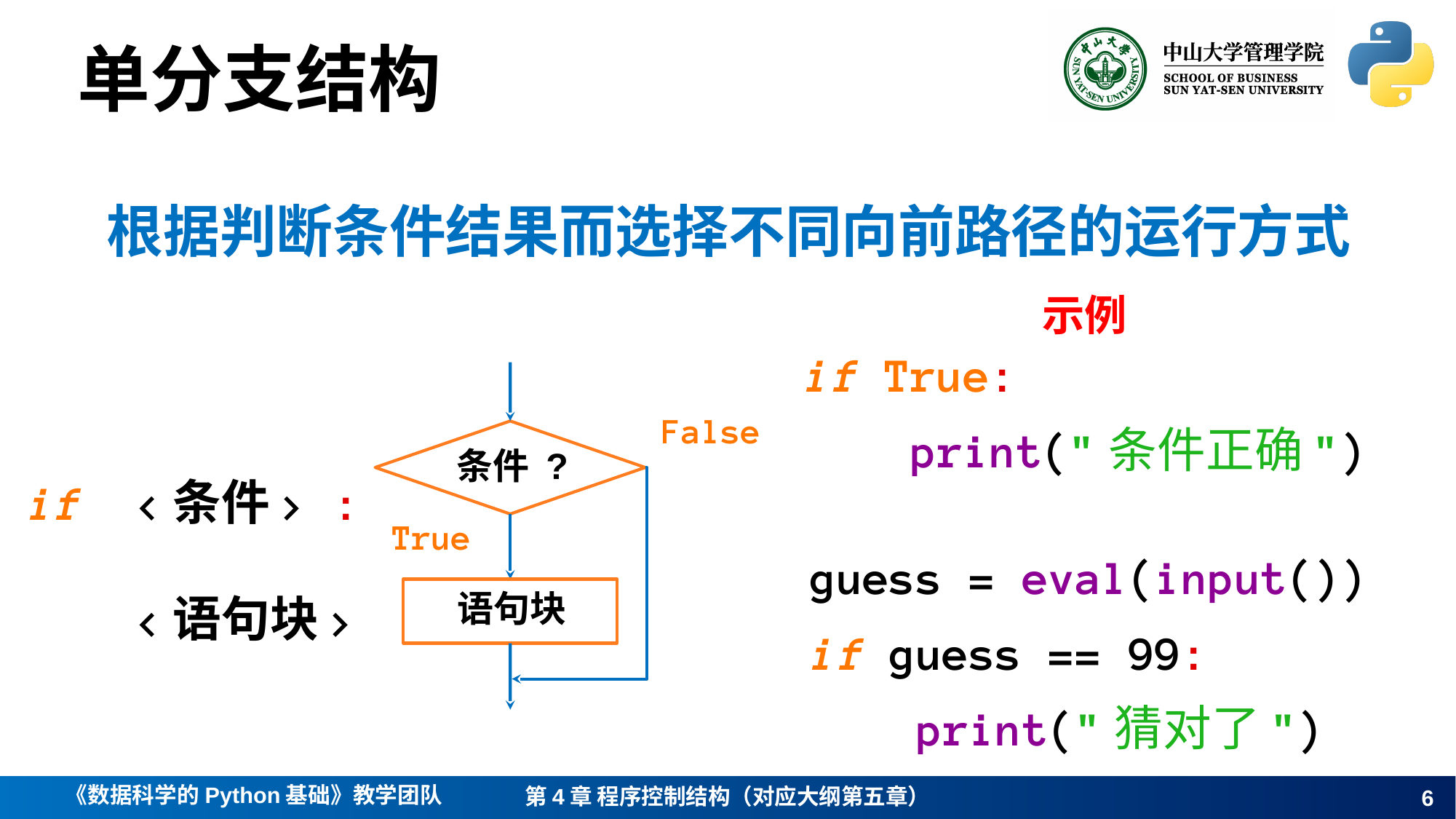

单分支结构
根据判断条件结果而选择不同向前路径的运行方式
if True:
    print("条件正确")
示例
if  <条件> :
    <语句块>
False

条件 ?
guess = eval(input())
if guess == 99:
    print("猜对了")
True

语句块
6